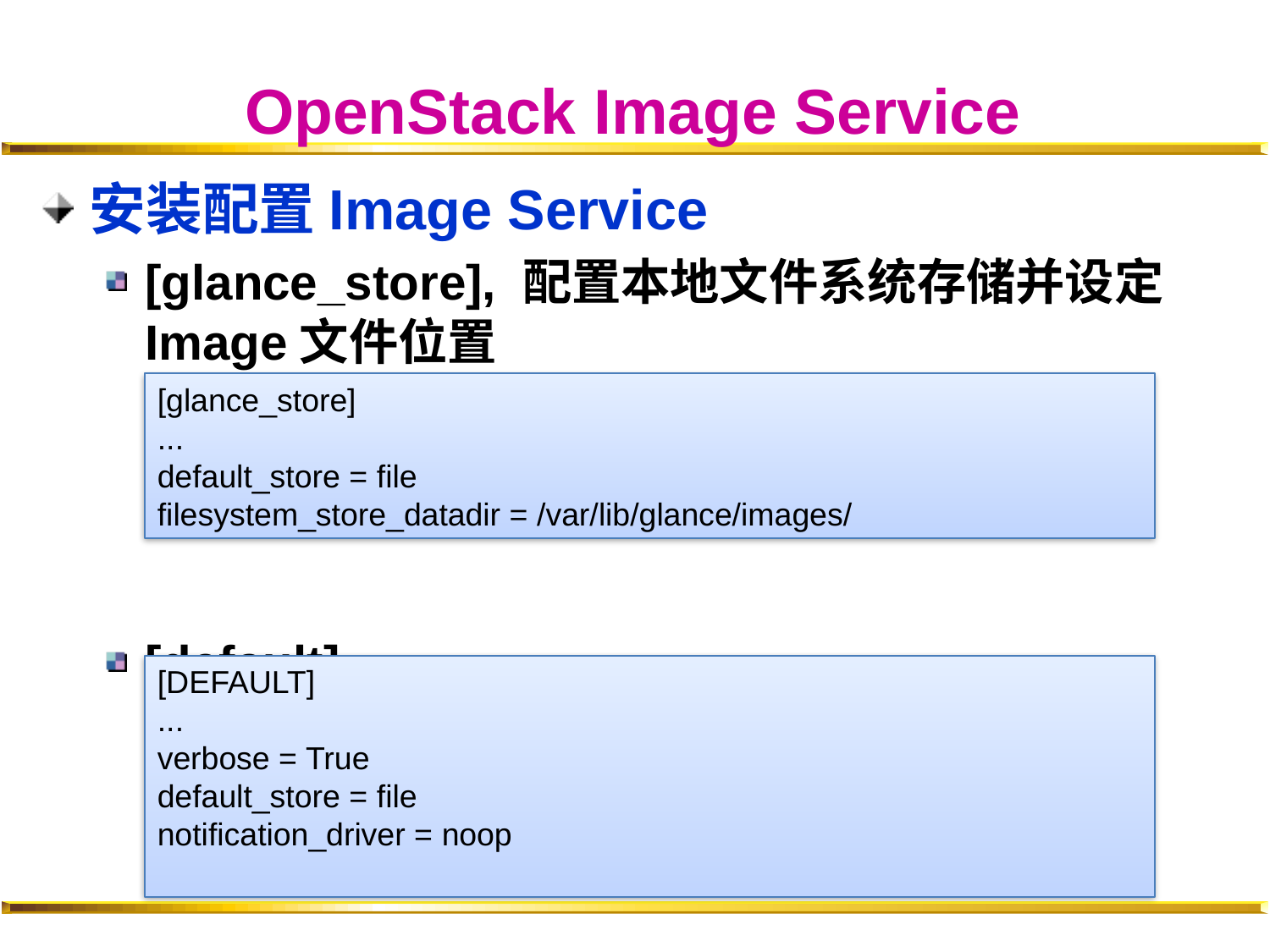

# OpenStack Image Service
安装配置Image Service
[glance_store], 配置本地文件系统存储并设定Image文件位置

[default]

[glance_store]
...
default_store = file
filesystem_store_datadir = /var/lib/glance/images/
[DEFAULT]
...
verbose = True
default_store = file
notification_driver = noop